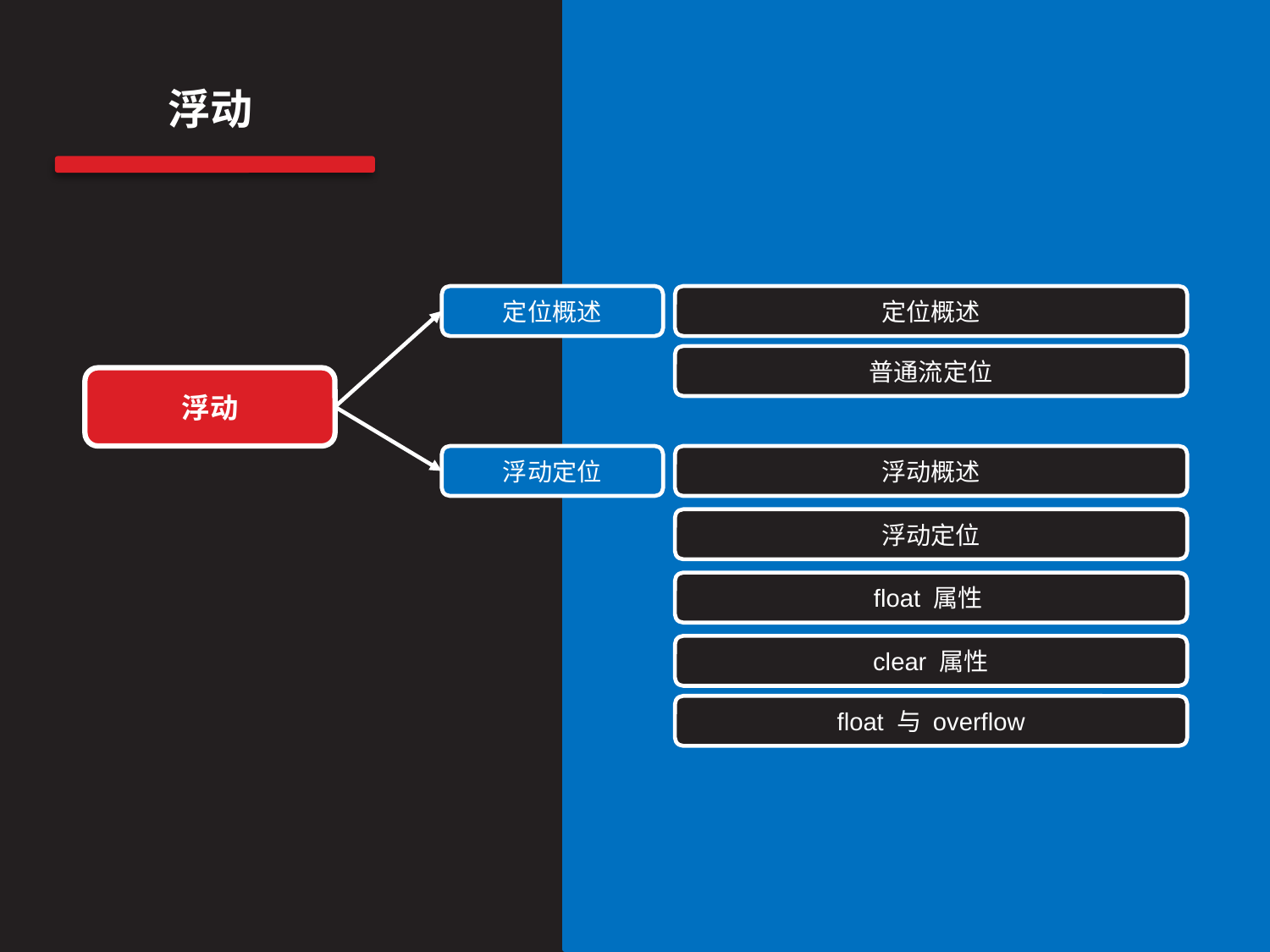

浮动

定位概述
定位概述
普通流定位
浮动
浮动定位
浮动概述
浮动定位
float 属性
clear 属性
float 与 overflow